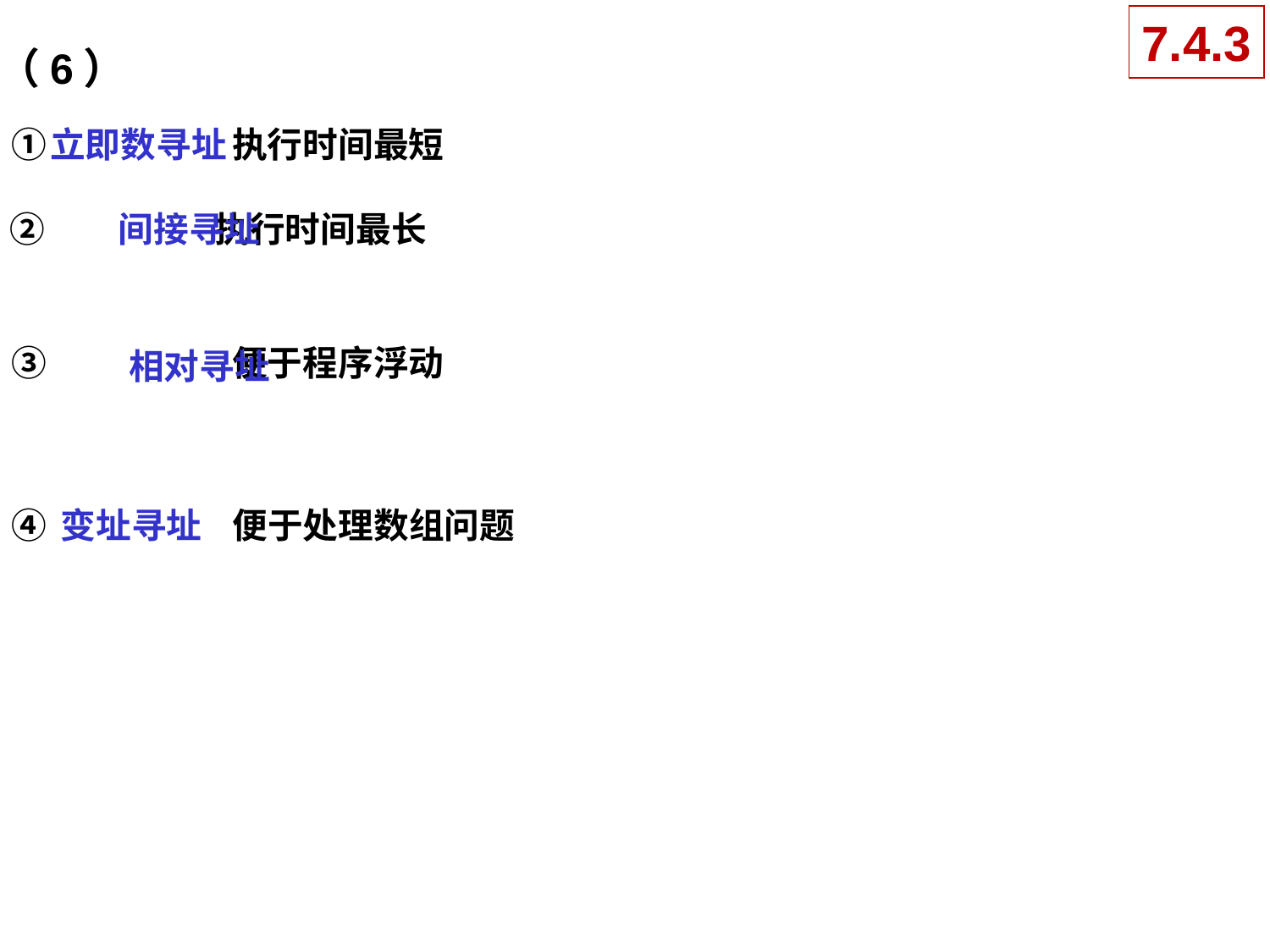

7.4.3
（6）
①                      执行时间最短
立即数寻址
②                    执行时间最长
间接寻址
③                      便于程序浮动
相对寻址
④                      便于处理数组问题
变址寻址